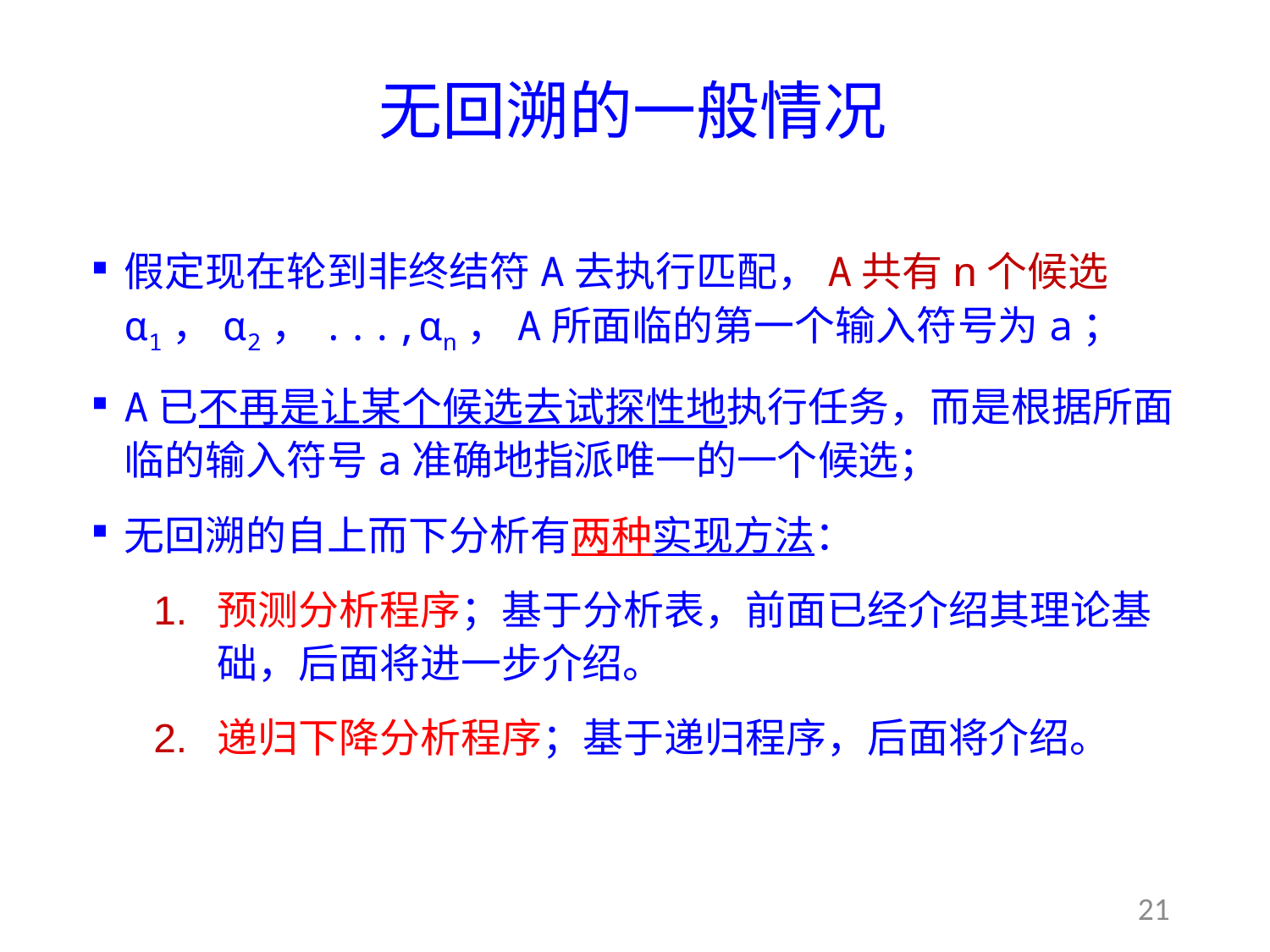

# 无回溯的一般情况
假定现在轮到非终结符A去执行匹配，A共有n个候选α1，α2，...,αn，A所面临的第一个输入符号为a；
A已不再是让某个候选去试探性地执行任务，而是根据所面临的输入符号a准确地指派唯一的一个候选；
无回溯的自上而下分析有两种实现方法：
预测分析程序；基于分析表，前面已经介绍其理论基础，后面将进一步介绍。
递归下降分析程序；基于递归程序，后面将介绍。
21